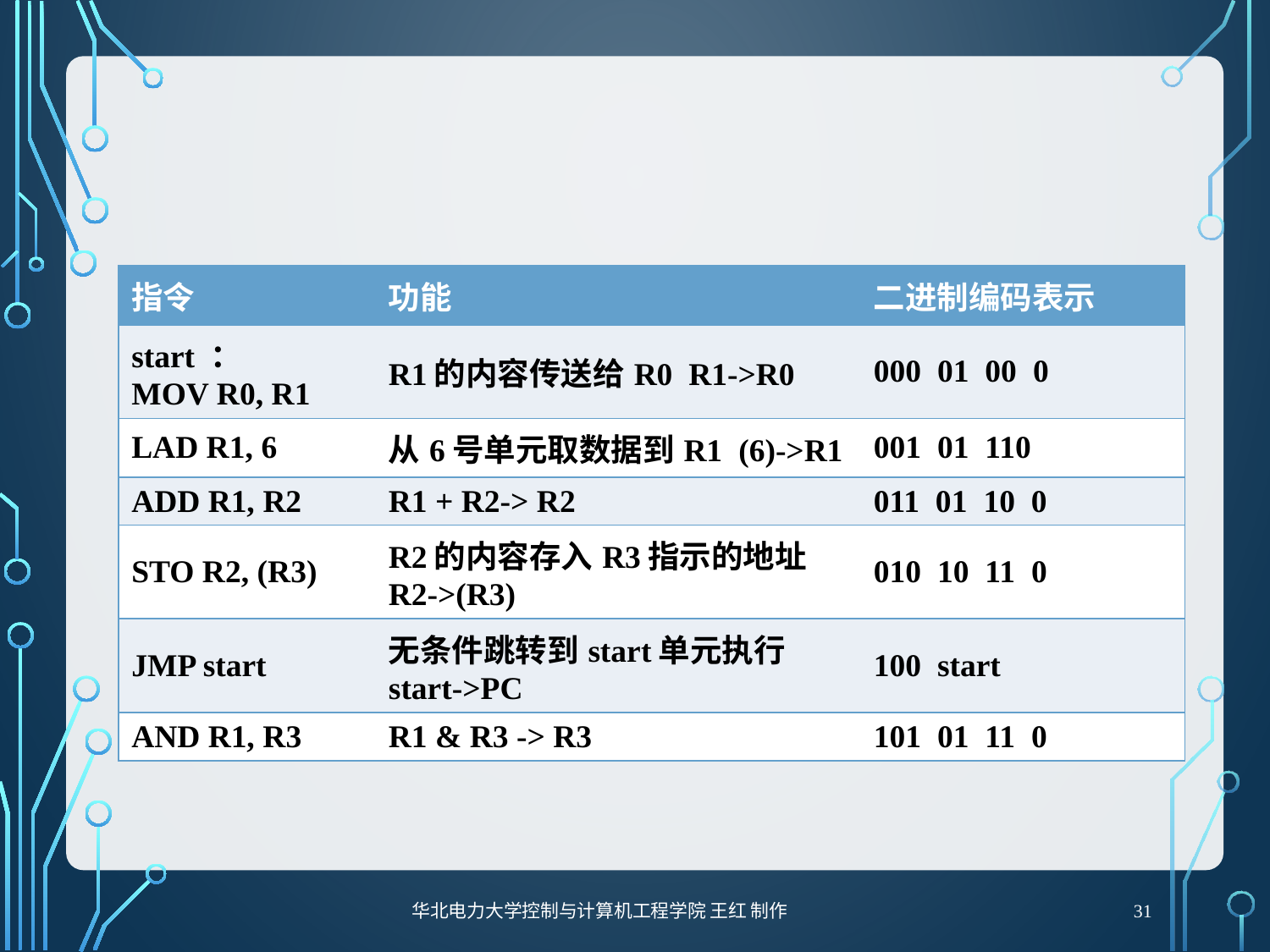

#
| 指令 | 功能 | 二进制编码表示 |
| --- | --- | --- |
| start ： MOV R0, R1 | R1的内容传送给R0 R1->R0 | 000 01 00 0 |
| LAD R1, 6 | 从6号单元取数据到R1 (6)->R1 | 001 01 110 |
| ADD R1, R2 | R1 + R2-> R2 | 011 01 10 0 |
| STO R2, (R3) | R2的内容存入R3指示的地址 R2->(R3) | 010 10 11 0 |
| JMP start | 无条件跳转到start单元执行 start->PC | 100 start |
| AND R1, R3 | R1 & R3 -> R3 | 101 01 11 0 |
31
华北电力大学控制与计算机工程学院 王红 制作